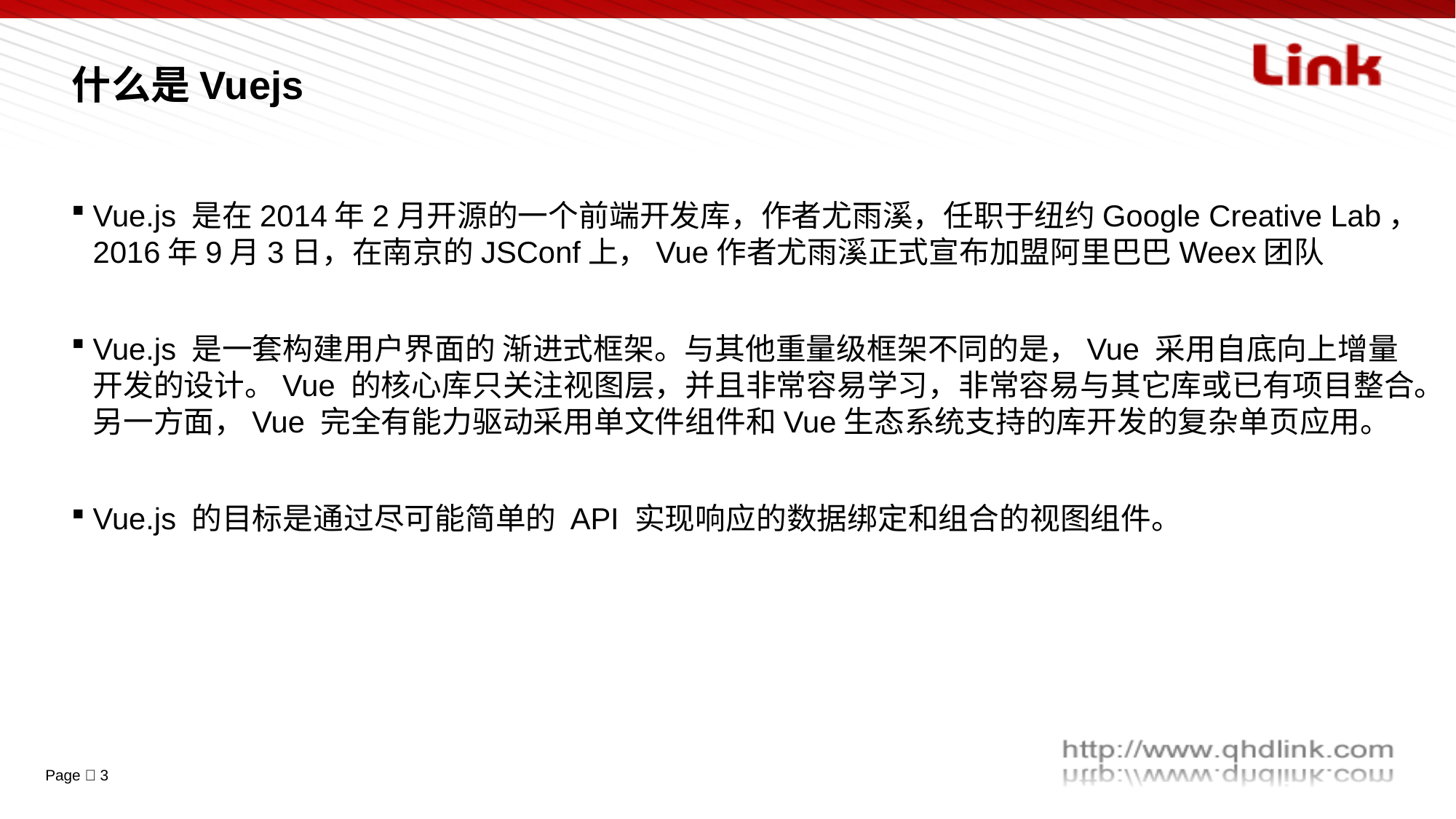

# 什么是Vuejs
Vue.js 是在2014年2月开源的一个前端开发库，作者尤雨溪，任职于纽约Google Creative Lab，2016年9月3日，在南京的JSConf上，Vue作者尤雨溪正式宣布加盟阿里巴巴Weex团队

Vue.js 是一套构建用户界面的 渐进式框架。与其他重量级框架不同的是，Vue 采用自底向上增量开发的设计。Vue 的核心库只关注视图层，并且非常容易学习，非常容易与其它库或已有项目整合。另一方面，Vue 完全有能力驱动采用单文件组件和Vue生态系统支持的库开发的复杂单页应用。

Vue.js 的目标是通过尽可能简单的 API 实现响应的数据绑定和组合的视图组件。